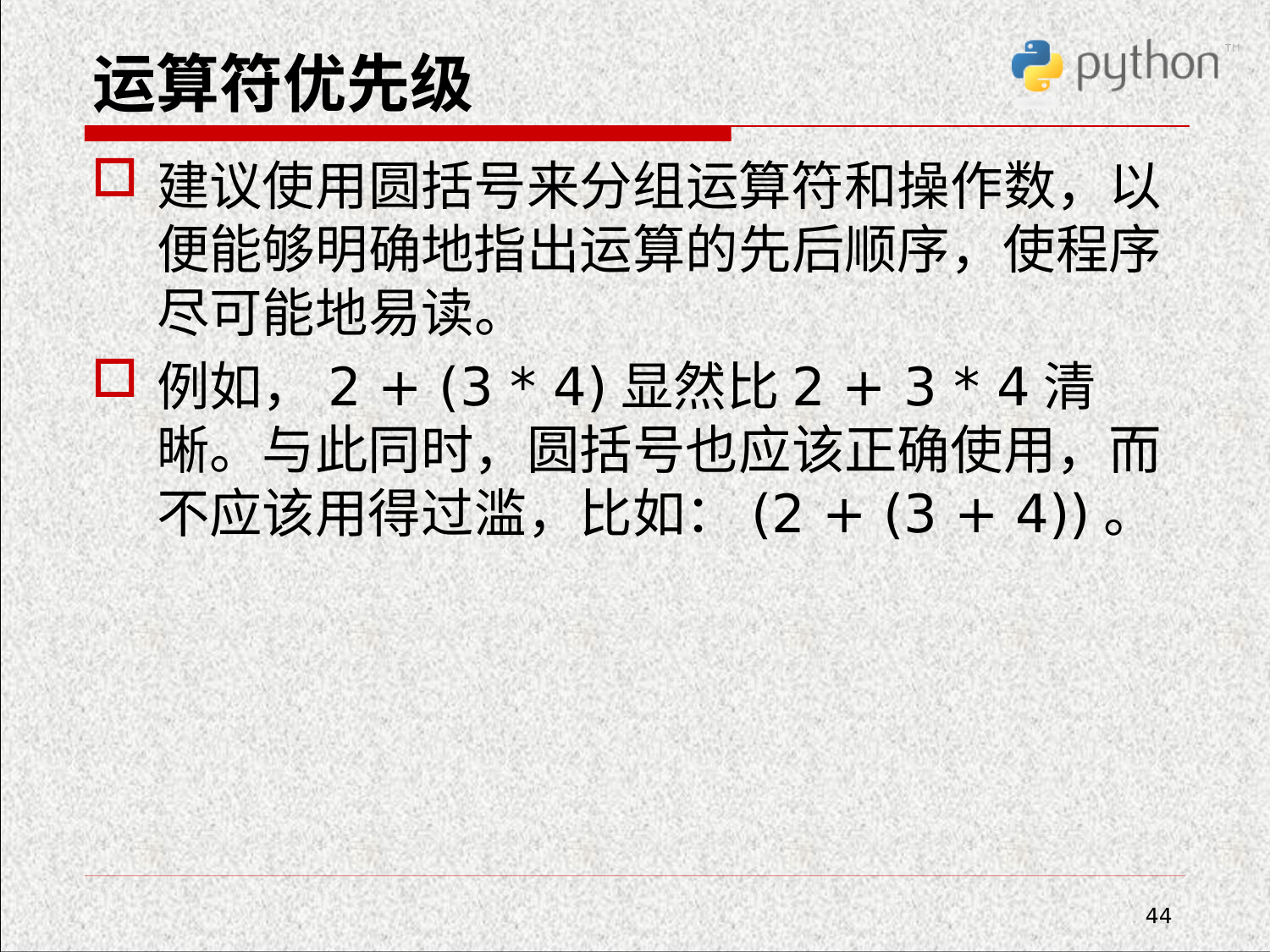

# 运算符优先级
建议使用圆括号来分组运算符和操作数，以便能够明确地指出运算的先后顺序，使程序尽可能地易读。
例如，2 + (3 * 4)显然比2 + 3 * 4清晰。与此同时，圆括号也应该正确使用，而不应该用得过滥，比如：(2 + (3 + 4))。

44